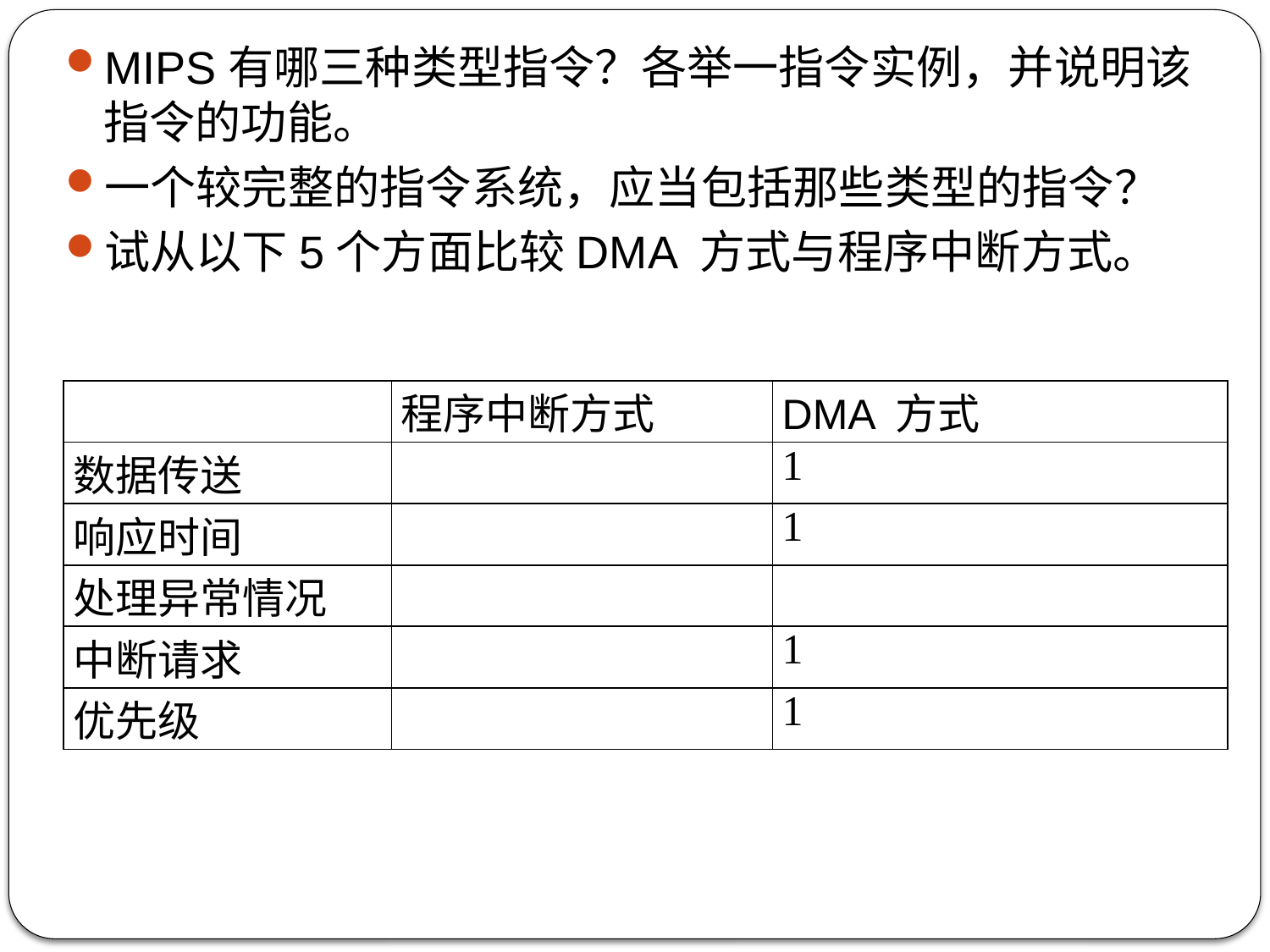

MIPS有哪三种类型指令？各举一指令实例，并说明该指令的功能。
一个较完整的指令系统，应当包括那些类型的指令？
试从以下5个方面比较DMA 方式与程序中断方式。
|  | 程序中断方式 | DMA 方式 |
| --- | --- | --- |
| 数据传送 |  | 1 |
| 响应时间 |  | 1 |
| 处理异常情况 |  |  |
| 中断请求 |  | 1 |
| 优先级 |  | 1 |